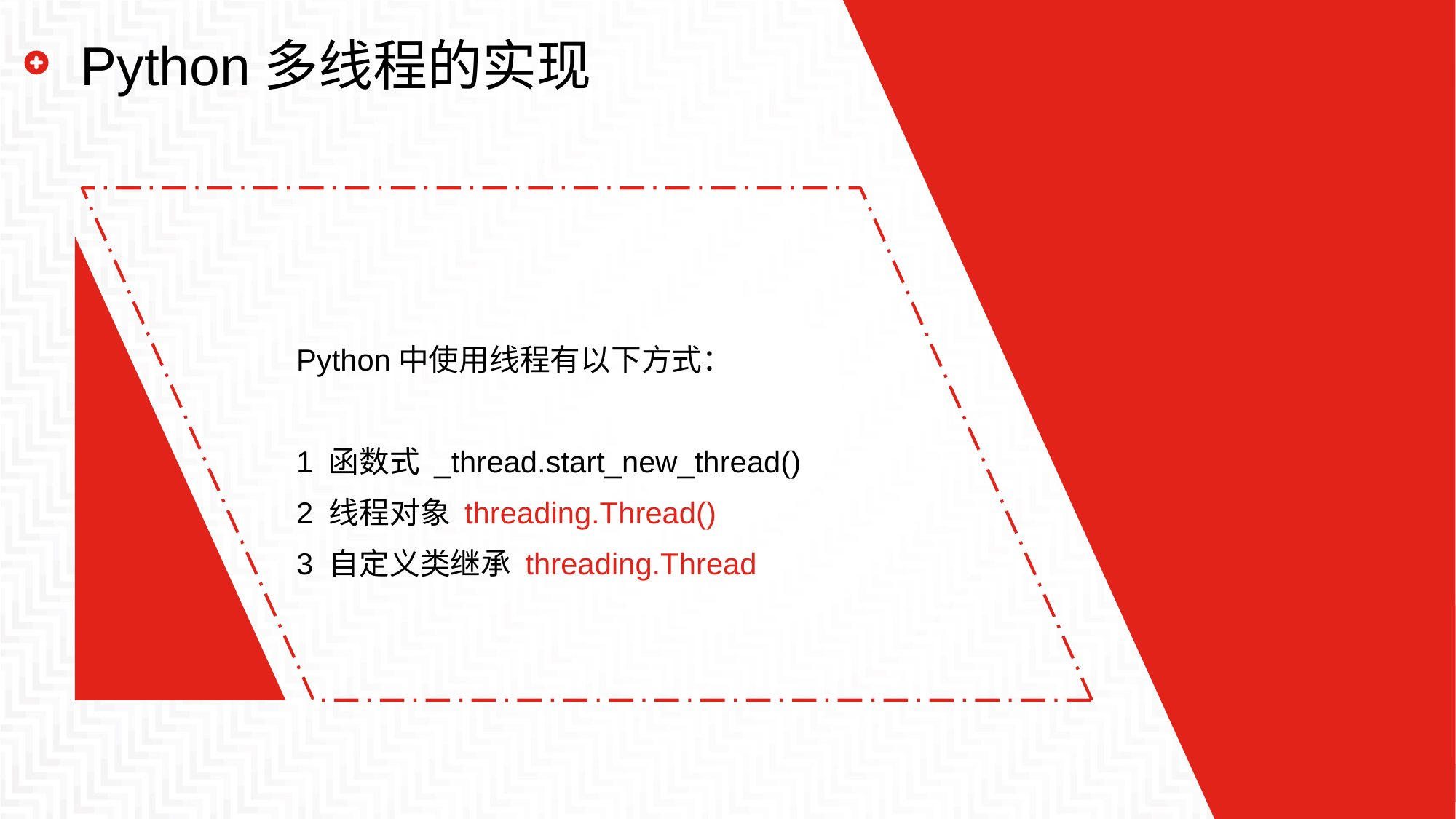

# Python多线程的实现

Python中使用线程有以下方式：

1 函数式 _thread.start_new_thread()
2 线程对象 threading.Thread()
3 自定义类继承 threading.Thread